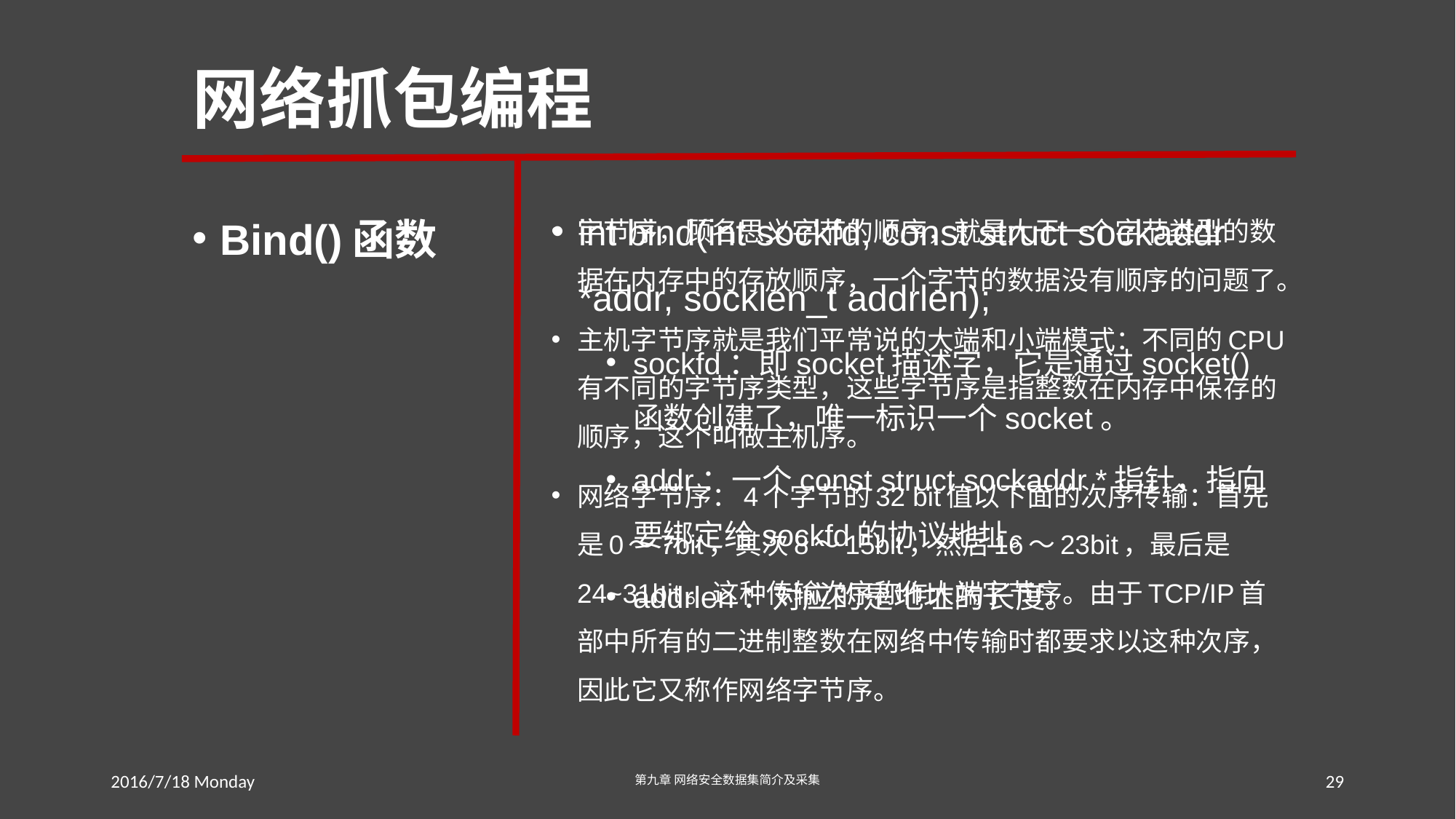

# 网络抓包编程
Bind()函数
int bind(int sockfd, const struct sockaddr *addr, socklen_t addrlen);
sockfd：即socket描述字，它是通过socket()函数创建了，唯一标识一个socket。
addr：一个const struct sockaddr *指针，指向要绑定给sockfd的协议地址。
addrlen：对应的是地址的长度。
字节序，顾名思义字节的顺序，就是大于一个字节类型的数据在内存中的存放顺序，一个字节的数据没有顺序的问题了。
主机字节序就是我们平常说的大端和小端模式：不同的CPU有不同的字节序类型，这些字节序是指整数在内存中保存的顺序，这个叫做主机序。
网络字节序：4个字节的32 bit值以下面的次序传输：首先是0～7bit，其次8～15bit，然后16～23bit，最后是24~31bit。这种传输次序称作大端字节序。由于TCP/IP首部中所有的二进制整数在网络中传输时都要求以这种次序，因此它又称作网络字节序。
2016/7/18 Monday
第九章 网络安全数据集简介及采集
29